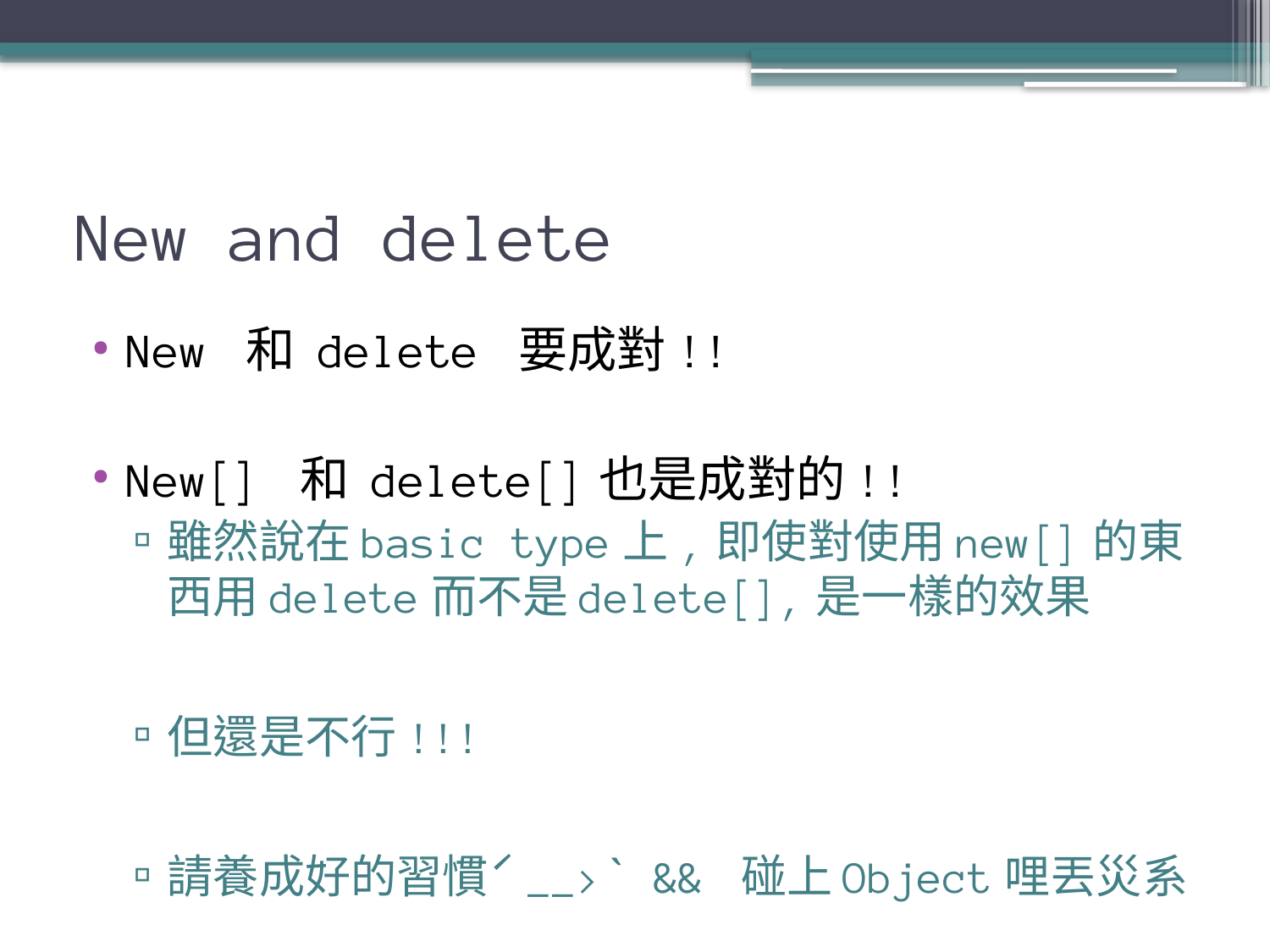

# New and delete
New 和 delete 要成對!!

New[] 和 delete[]也是成對的!!
雖然說在basic type上,即使對使用new[]的東西用delete而不是delete[],是一樣的效果

但還是不行!!!

請養成好的習慣ˊ__>ˋ && 碰上Object哩丟災系